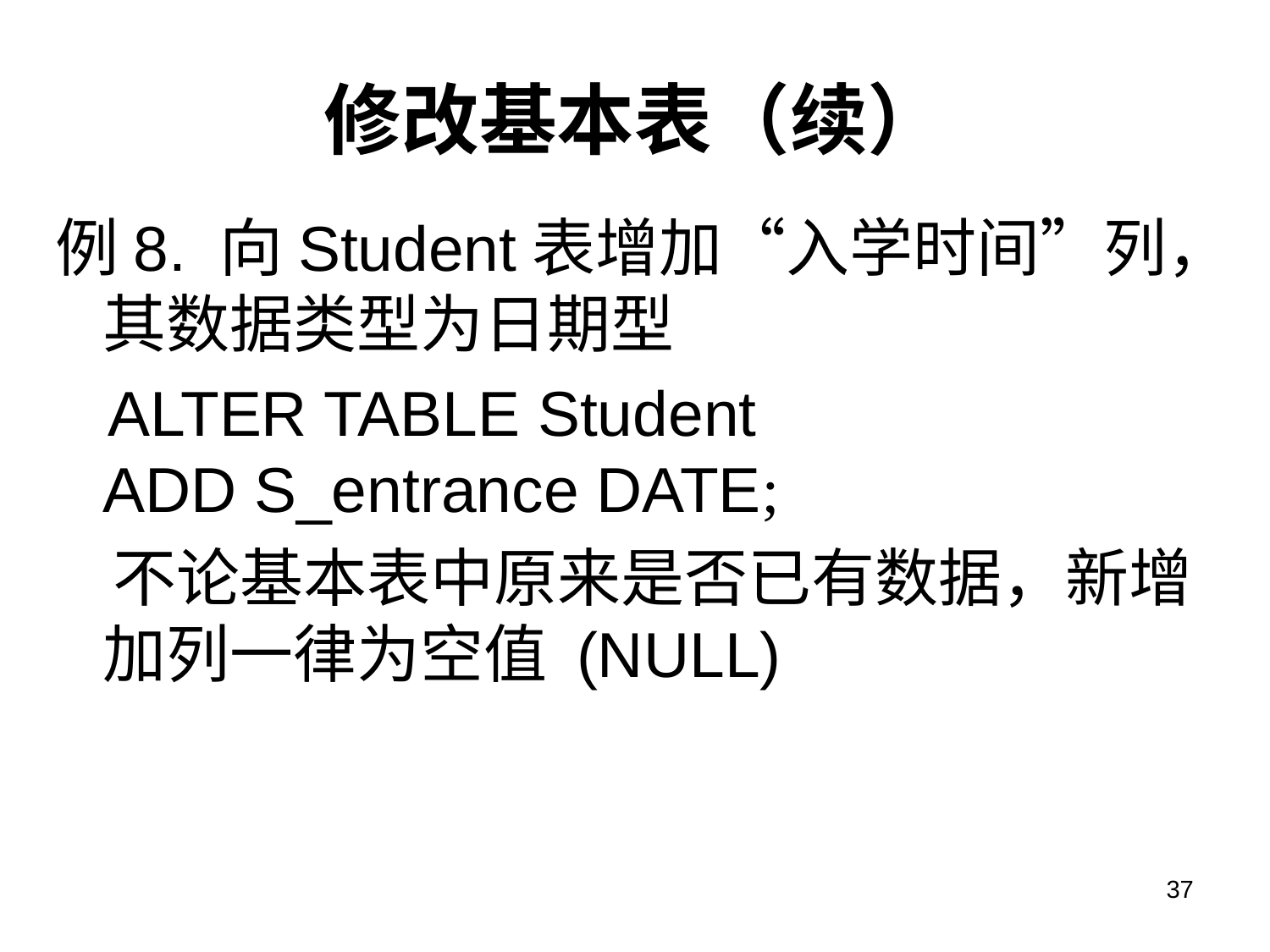

# 修改基本表（续）
例8. 向Student表增加“入学时间”列，其数据类型为日期型
   ALTER TABLE Student
ADD S_entrance DATE;
   不论基本表中原来是否已有数据，新增加列一律为空值 (NULL)

37